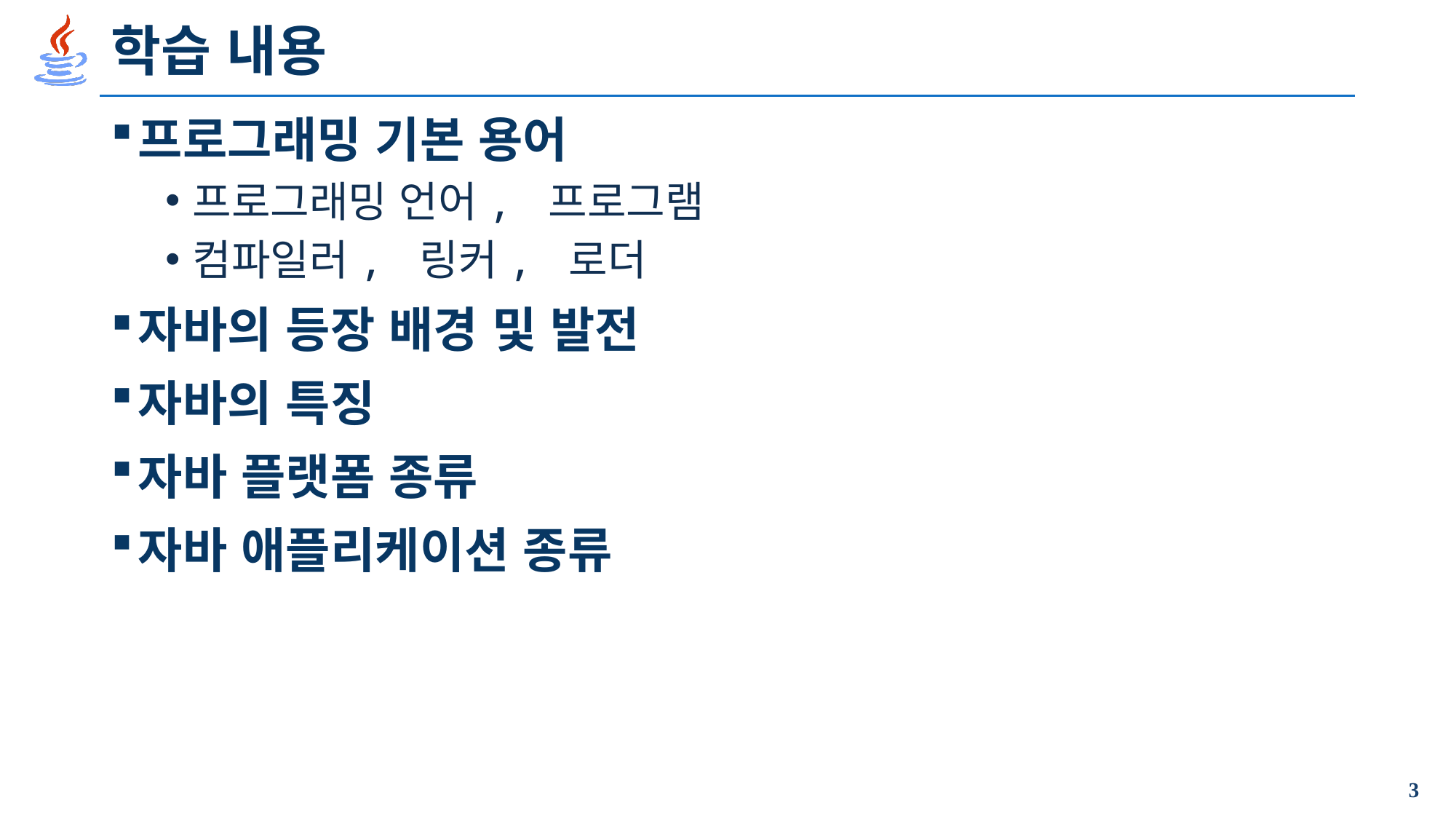

# 학습 내용
프로그래밍 기본 용어
프로그래밍 언어, 프로그램
컴파일러, 링커, 로더
자바의 등장 배경 및 발전
자바의 특징
자바 플랫폼 종류
자바 애플리케이션 종류

3